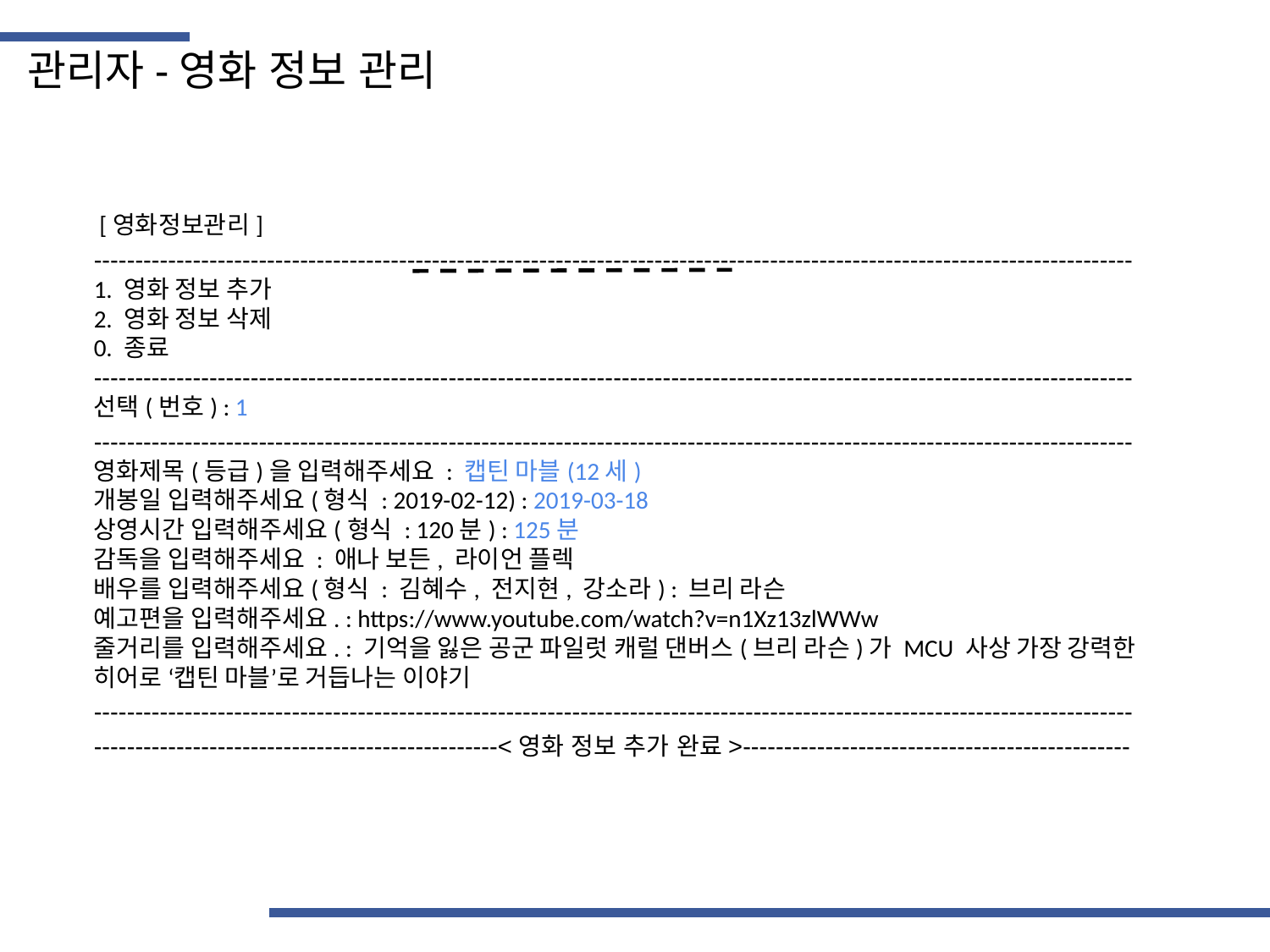

관리자-영화 정보 관리
 [영화정보관리]
------------------------------------------------------------------------------------------------------------------------------
1. 영화 정보 추가
2. 영화 정보 삭제
0. 종료
------------------------------------------------------------------------------------------------------------------------------
선택(번호) : 1
------------------------------------------------------------------------------------------------------------------------------
영화제목(등급)을 입력해주세요 : 캡틴 마블(12세)
개봉일 입력해주세요(형식 : 2019-02-12) : 2019-03-18
상영시간 입력해주세요(형식 : 120분) : 125분
감독을 입력해주세요 : 애나 보든, 라이언 플렉
배우를 입력해주세요(형식 : 김혜수, 전지현, 강소라) : 브리 라슨
예고편을 입력해주세요. : https://www.youtube.com/watch?v=n1Xz13zlWWw
줄거리를 입력해주세요. : 기억을 잃은 공군 파일럿 캐럴 댄버스(브리 라슨)가 MCU 사상 가장 강력한 히어로 ‘캡틴 마블’로 거듭나는 이야기
------------------------------------------------------------------------------------------------------------------------------
-------------------------------------------------<영화 정보 추가 완료>-----------------------------------------------